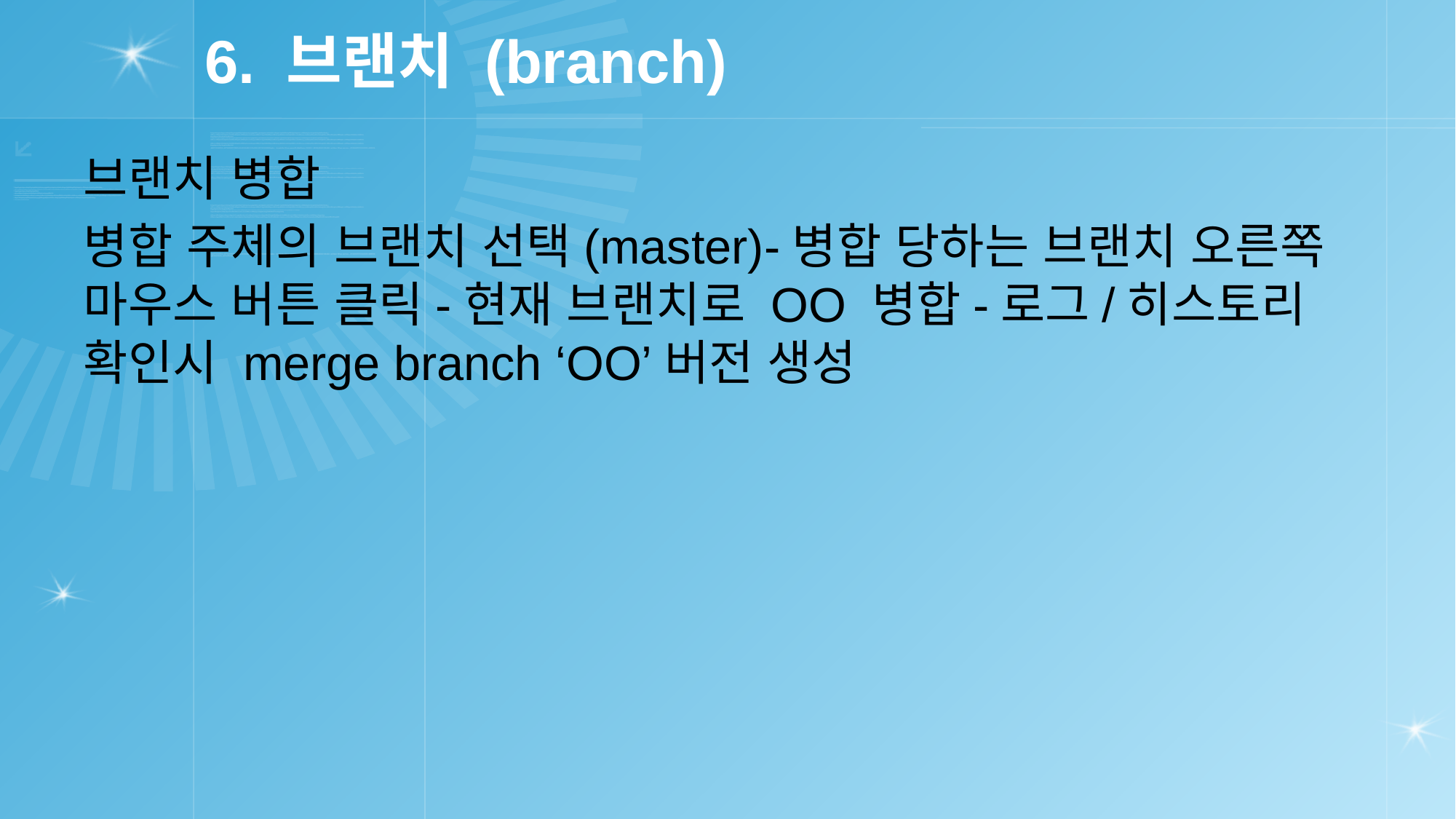

# 6. 브랜치 (branch)
브랜치 병합
병합 주체의 브랜치 선택(master)-병합 당하는 브랜치 오른쪽 마우스 버튼 클릭-현재 브랜치로 OO 병합-로그/히스토리 확인시 merge branch ‘OO’버전 생성